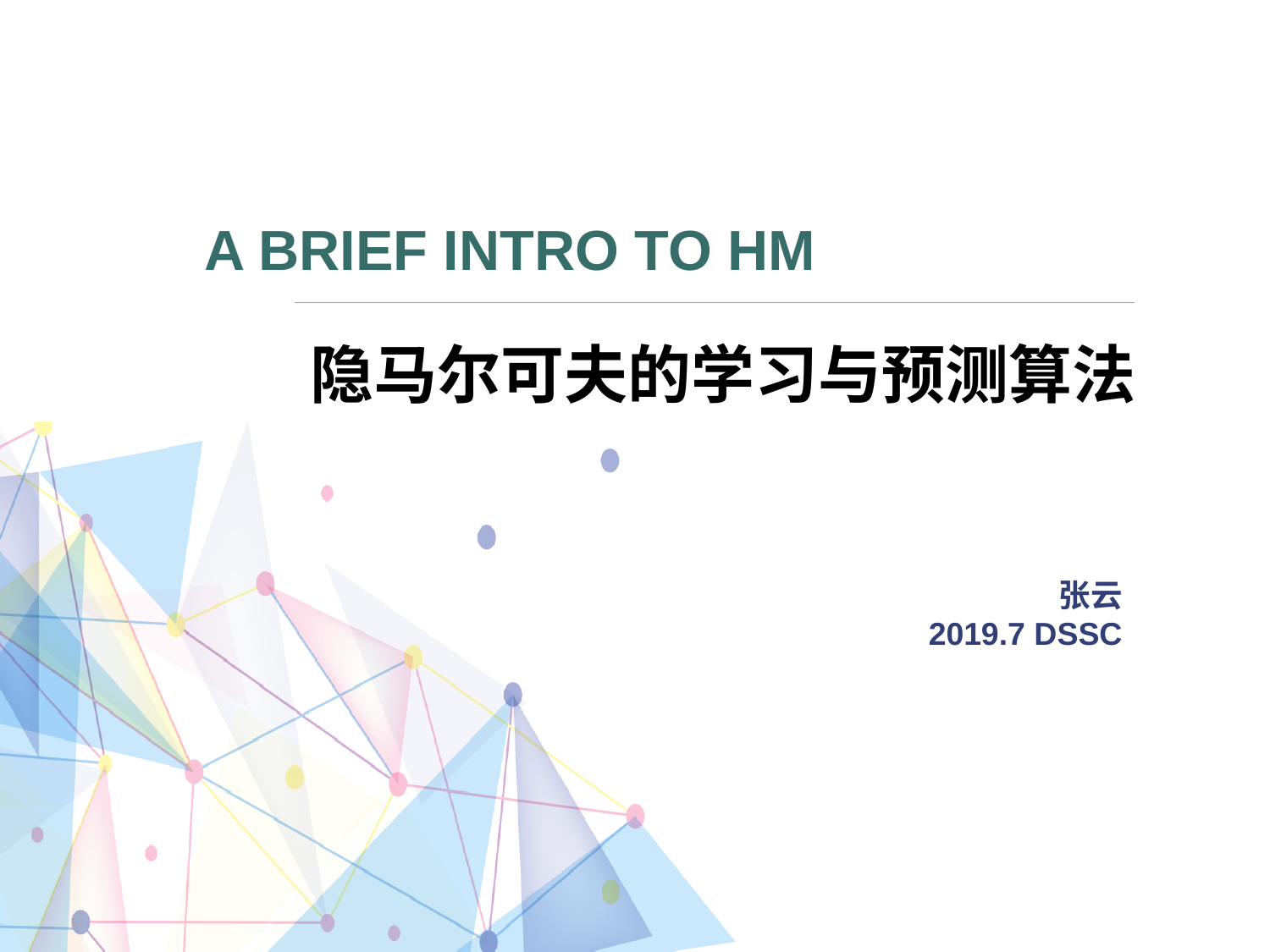

A BRIEF INTRO TO HM
# 隐马尔可夫的学习与预测算法
张云
2019.7 DSSC